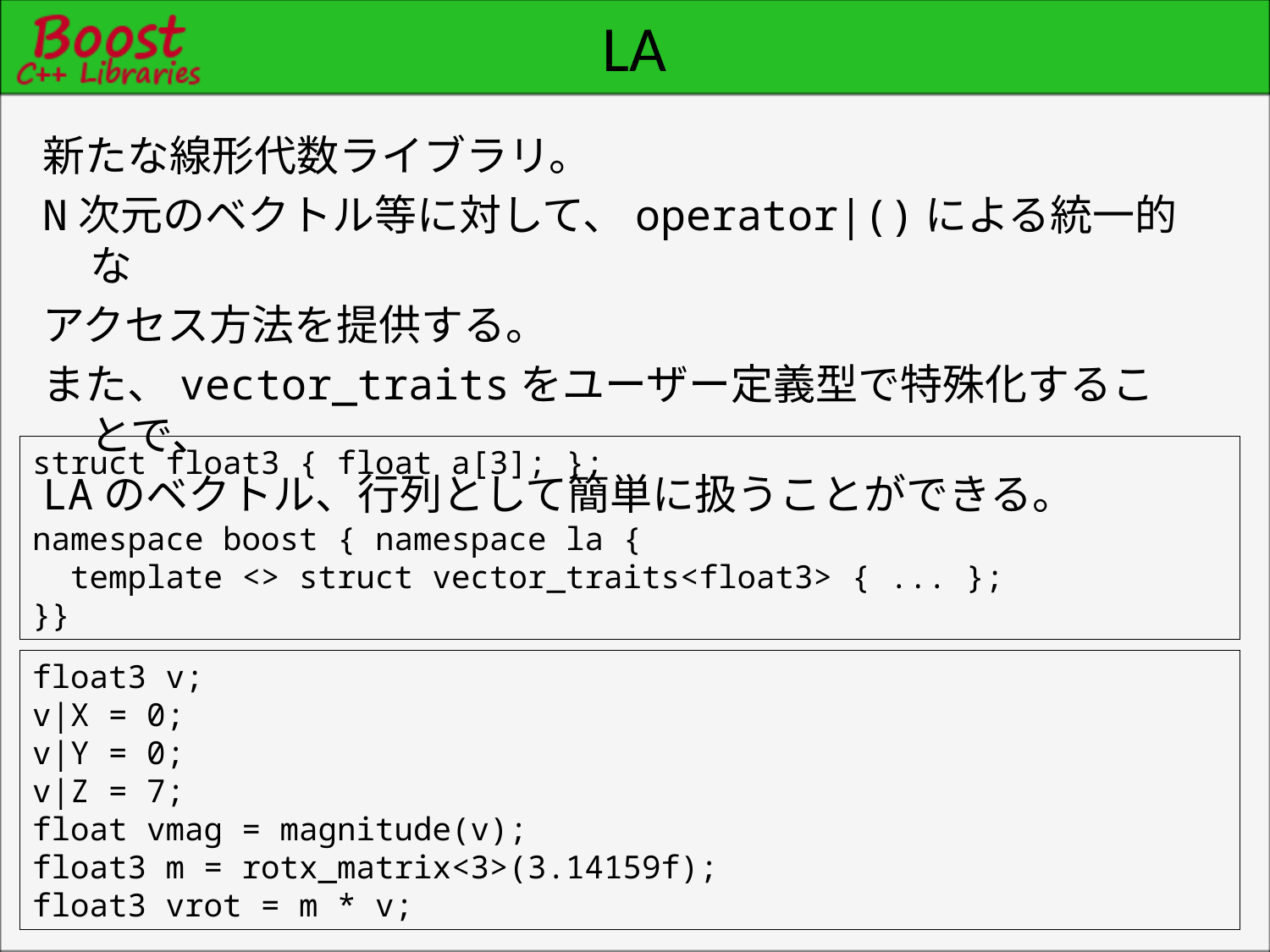

# LA
新たな線形代数ライブラリ。
N次元のベクトル等に対して、operator|()による統一的な
アクセス方法を提供する。
また、vector_traitsをユーザー定義型で特殊化することで、
LAのベクトル、行列として簡単に扱うことができる。
struct float3 { float a[3]; };

namespace boost { namespace la {
  template <> struct vector_traits<float3> { ... };
}}
float3 v;
v|X = 0;
v|Y = 0;
v|Z = 7;
float vmag = magnitude(v);
float3 m = rotx_matrix<3>(3.14159f);
float3 vrot = m * v;